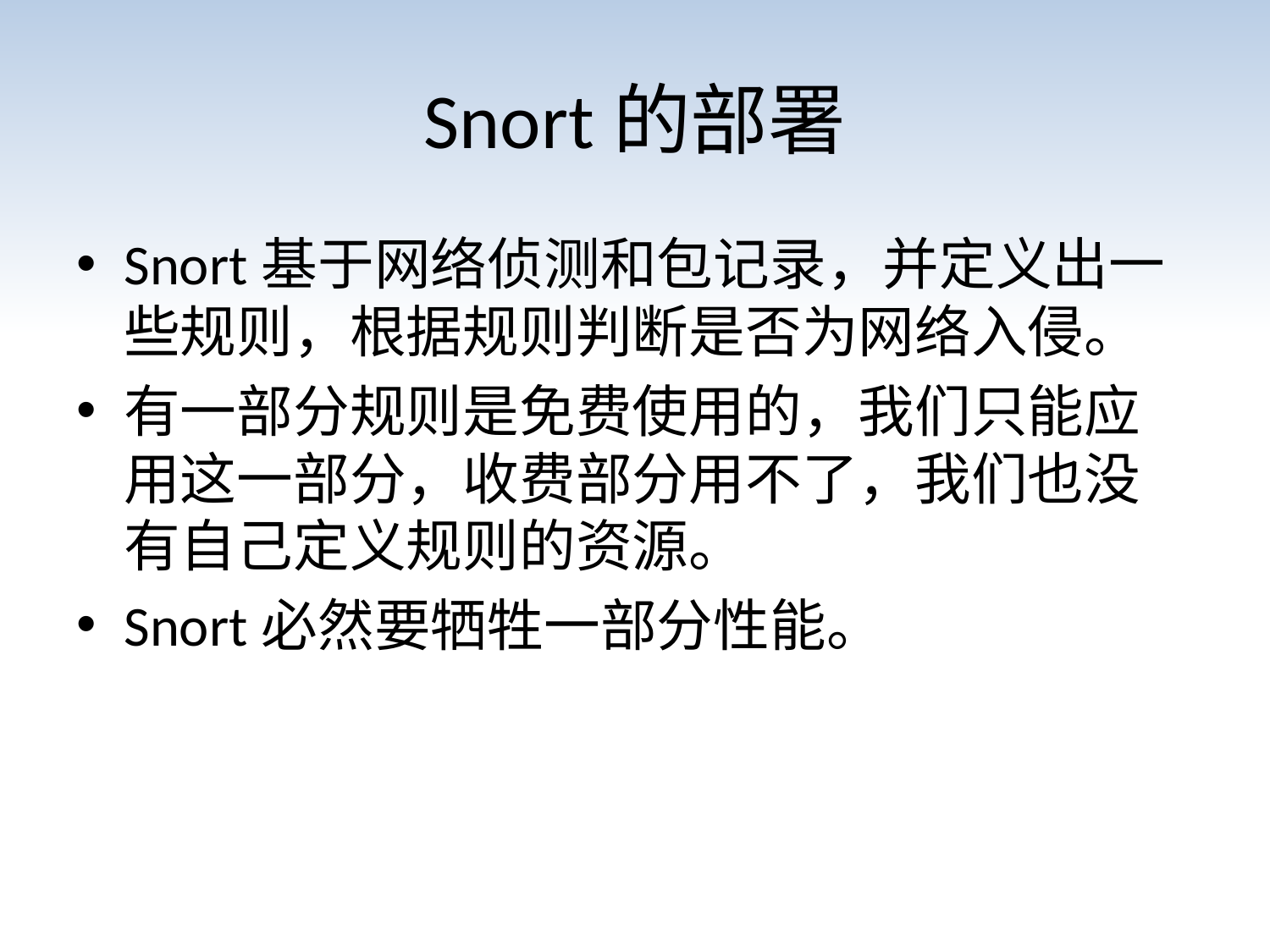

# Snort的部署
Snort基于网络侦测和包记录，并定义出一些规则，根据规则判断是否为网络入侵。
有一部分规则是免费使用的，我们只能应用这一部分，收费部分用不了，我们也没有自己定义规则的资源。
Snort必然要牺牲一部分性能。